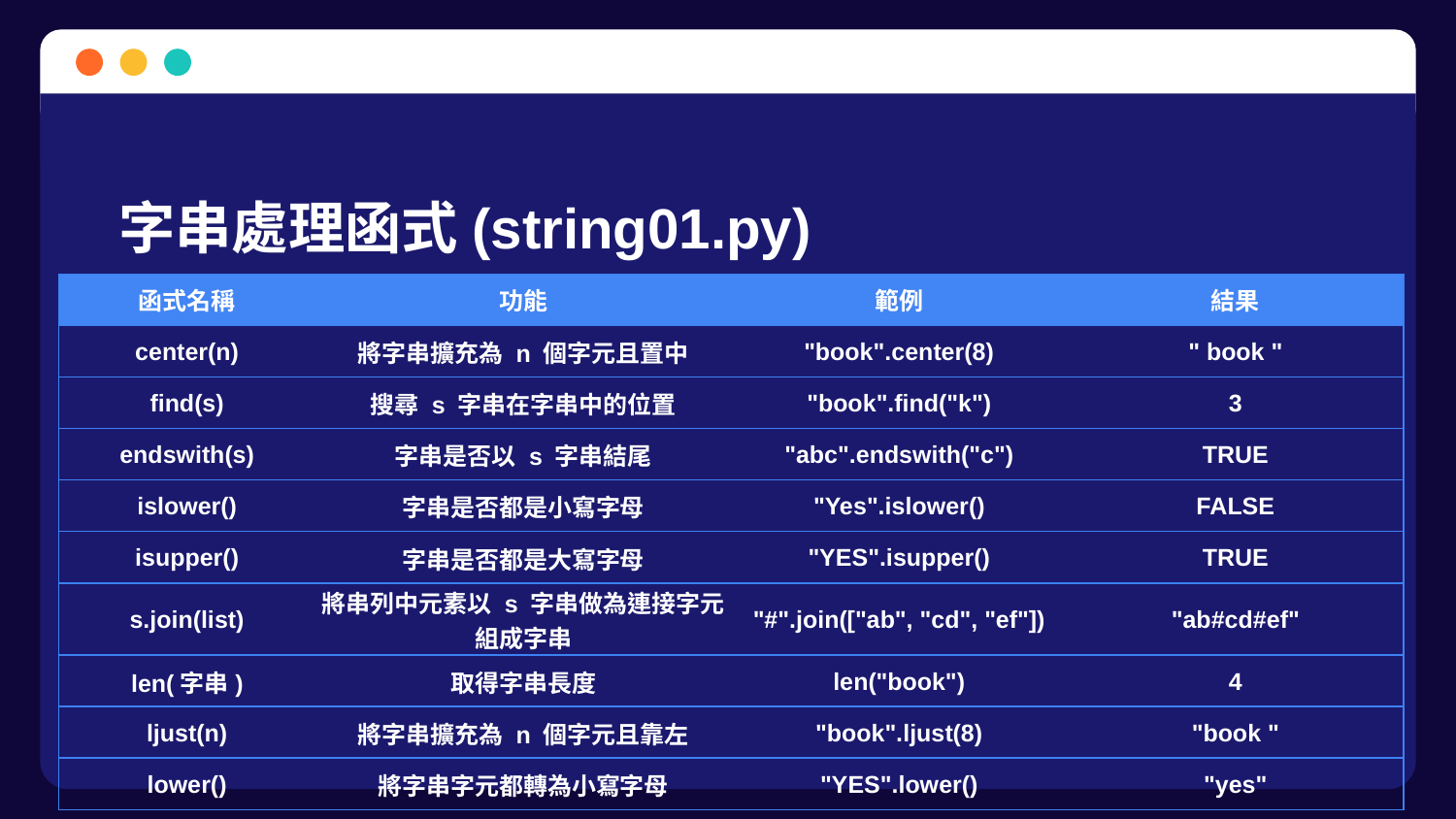

# 字串處理函式(string01.py)
| 函式名稱 | 功能 | 範例 | 結果 |
| --- | --- | --- | --- |
| center(n) | 將字串擴充為 n 個字元且置中 | "book".center(8) | " book " |
| find(s) | 搜尋 s 字串在字串中的位置 | "book".find("k") | 3 |
| endswith(s) | 字串是否以 s 字串結尾 | "abc".endswith("c") | TRUE |
| islower() | 字串是否都是小寫字母 | "Yes".islower() | FALSE |
| isupper() | 字串是否都是大寫字母 | "YES".isupper() | TRUE |
| s.join(list) | 將串列中元素以 s 字串做為連接字元組成字串 | "#".join(["ab", "cd", "ef"]) | "ab#cd#ef" |
| len(字串) | 取得字串長度 | len("book") | 4 |
| ljust(n) | 將字串擴充為 n 個字元且靠左 | "book".ljust(8) | "book " |
| lower() | 將字串字元都轉為小寫字母 | "YES".lower() | "yes" |